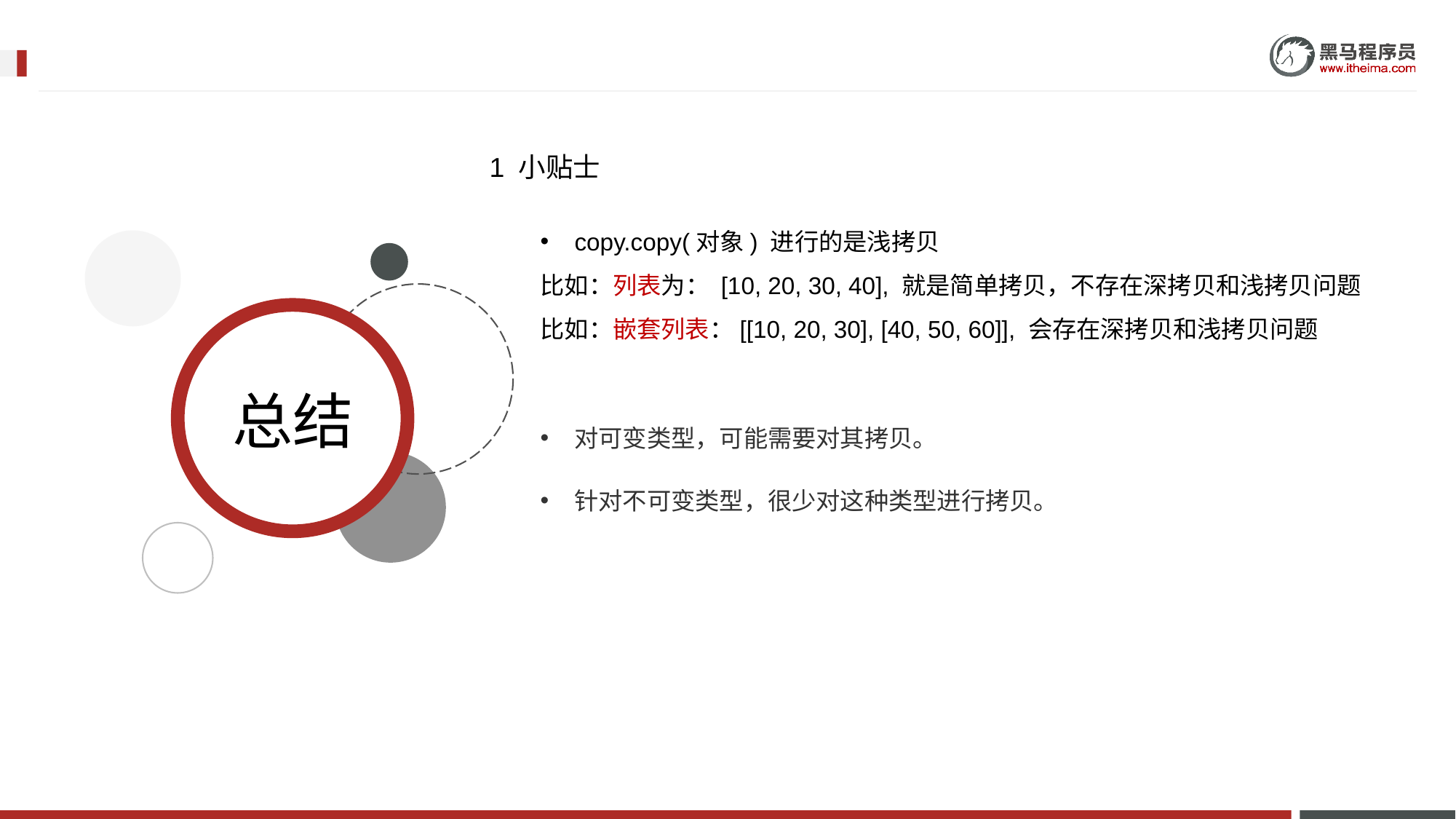

1 小贴士
copy.copy(对象) 进行的是浅拷贝
比如：列表为： [10, 20, 30, 40], 就是简单拷贝，不存在深拷贝和浅拷贝问题
比如：嵌套列表：[[10, 20, 30], [40, 50, 60]], 会存在深拷贝和浅拷贝问题
对可变类型，可能需要对其拷贝。
针对不可变类型，很少对这种类型进行拷贝。